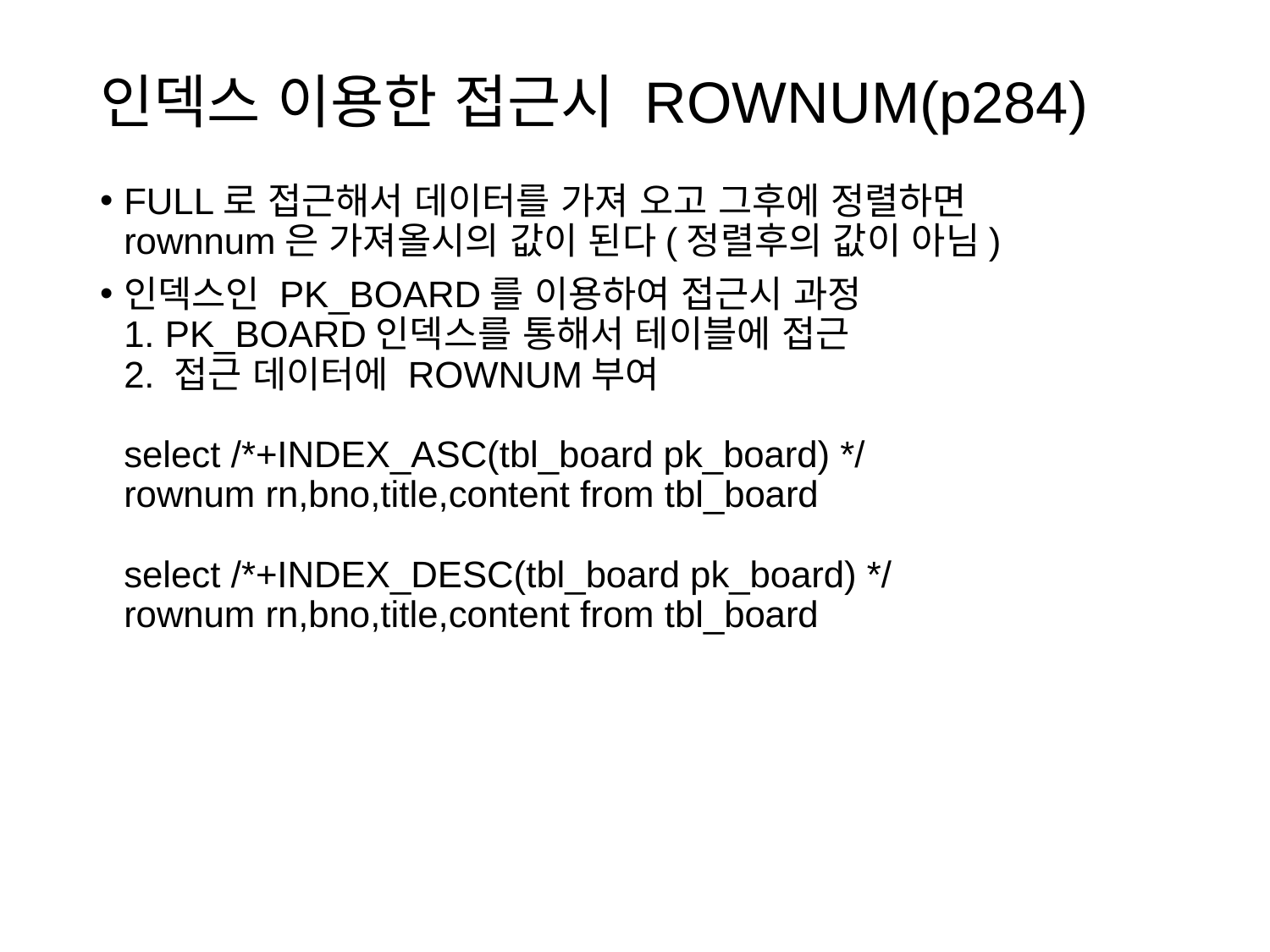

# 인덱스 이용한 접근시 ROWNUM(p284)
FULL로 접근해서 데이터를 가져 오고 그후에 정렬하면
rownnum은 가져올시의 값이 된다(정렬후의 값이 아님)
인덱스인 PK_BOARD를 이용하여 접근시 과정
1. PK_BOARD인덱스를 통해서 테이블에 접근
2. 접근 데이터에 ROWNUM부여
select /*+INDEX_ASC(tbl_board pk_board) */
rownum rn,bno,title,content from tbl_board
select /*+INDEX_DESC(tbl_board pk_board) */
rownum rn,bno,title,content from tbl_board